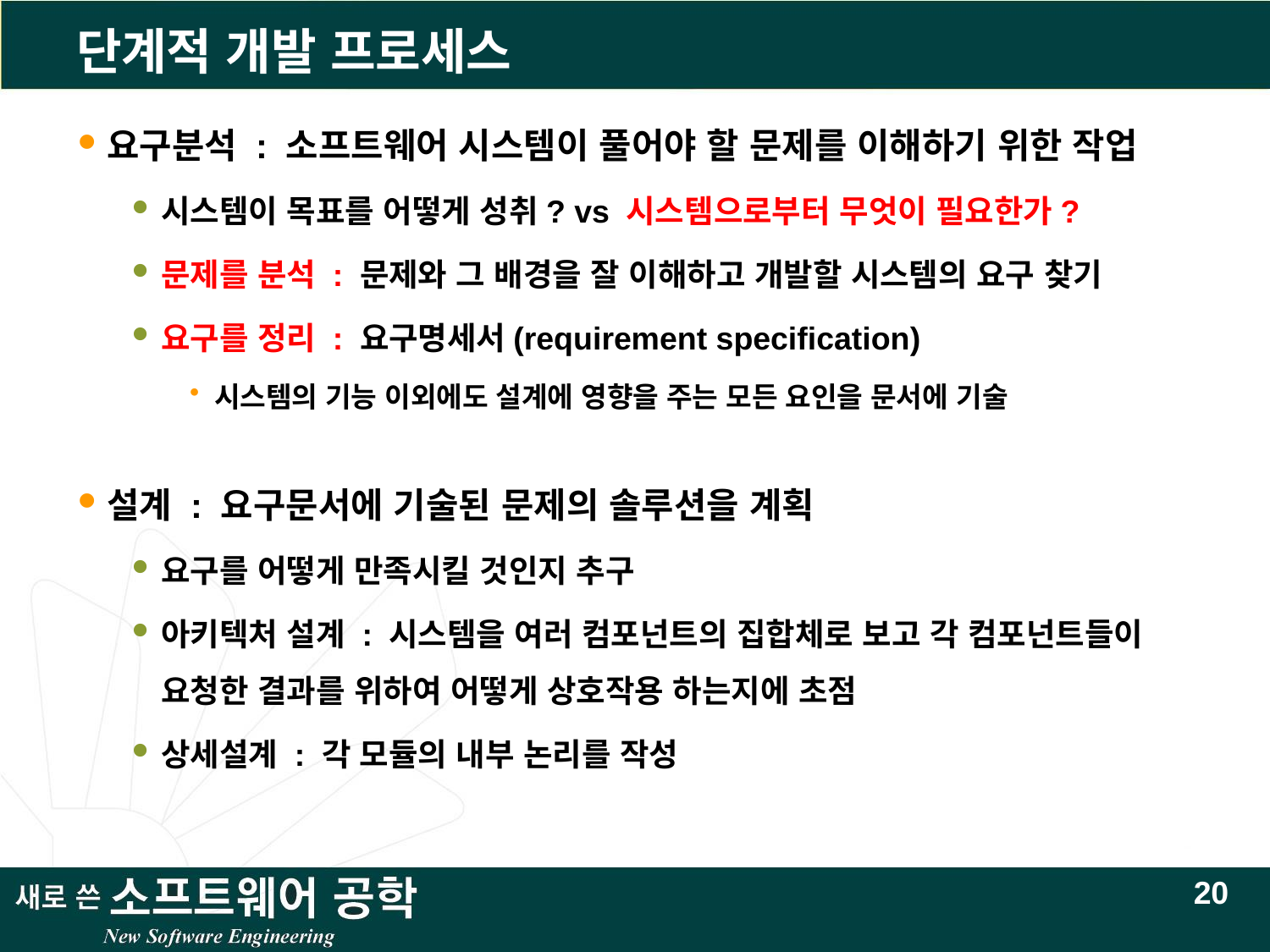

# 단계적 개발 프로세스
요구분석 : 소프트웨어 시스템이 풀어야 할 문제를 이해하기 위한 작업
시스템이 목표를 어떻게 성취? vs 시스템으로부터 무엇이 필요한가?
문제를 분석 : 문제와 그 배경을 잘 이해하고 개발할 시스템의 요구 찾기
요구를 정리 : 요구명세서(requirement specification)
시스템의 기능 이외에도 설계에 영향을 주는 모든 요인을 문서에 기술

설계 : 요구문서에 기술된 문제의 솔루션을 계획
요구를 어떻게 만족시킬 것인지 추구
아키텍처 설계 : 시스템을 여러 컴포넌트의 집합체로 보고 각 컴포넌트들이 요청한 결과를 위하여 어떻게 상호작용 하는지에 초점
상세설계 : 각 모듈의 내부 논리를 작성

20